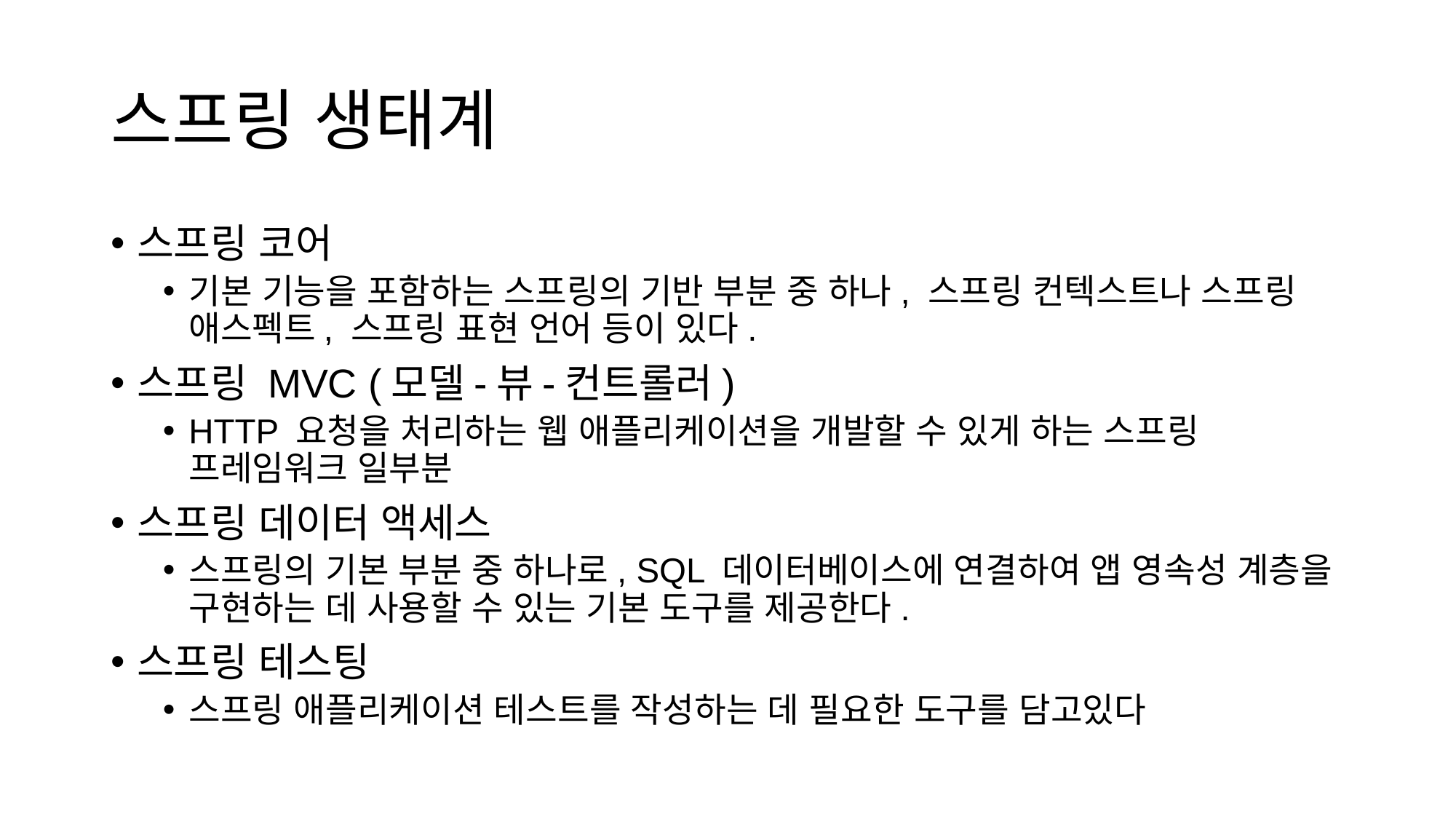

# 스프링 생태계
스프링 코어
기본 기능을 포함하는 스프링의 기반 부분 중 하나, 스프링 컨텍스트나 스프링 애스펙트, 스프링 표현 언어 등이 있다.
스프링 MVC (모델-뷰-컨트롤러)
HTTP 요청을 처리하는 웹 애플리케이션을 개발할 수 있게 하는 스프링 프레임워크 일부분
스프링 데이터 액세스
스프링의 기본 부분 중 하나로, SQL 데이터베이스에 연결하여 앱 영속성 계층을 구현하는 데 사용할 수 있는 기본 도구를 제공한다.
스프링 테스팅
스프링 애플리케이션 테스트를 작성하는 데 필요한 도구를 담고있다